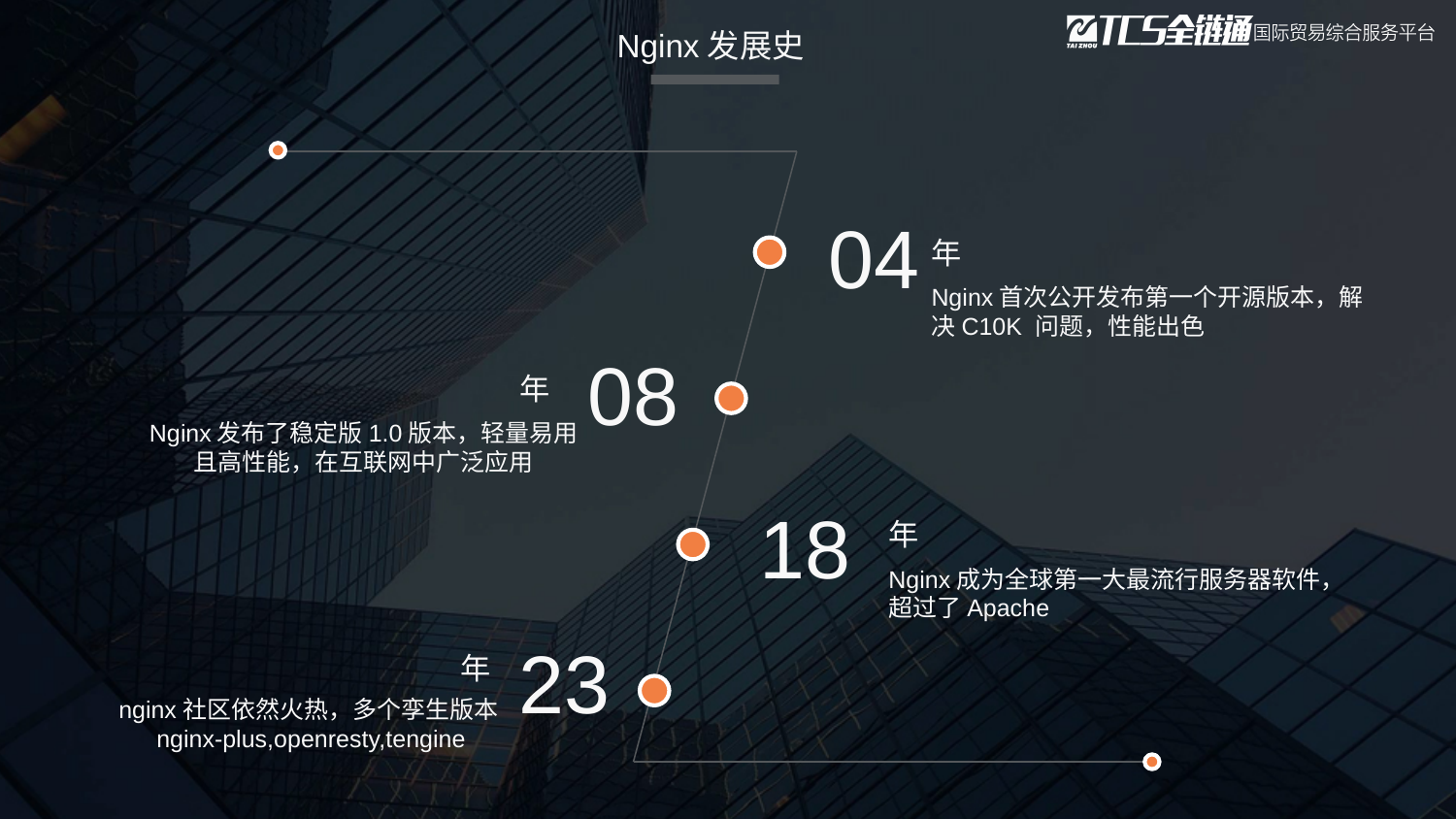

Nginx发展史

04
年

Nginx首次公开发布第一个开源版本，解决C10K 问题，性能出色
08
年

Nginx发布了稳定版1.0版本，轻量易用且高性能，在互联网中广泛应用
18
年

Nginx成为全球第一大最流行服务器软件，超过了Apache
23
年

nginx社区依然火热，多个孪生版本nginx-plus,openresty,tengine